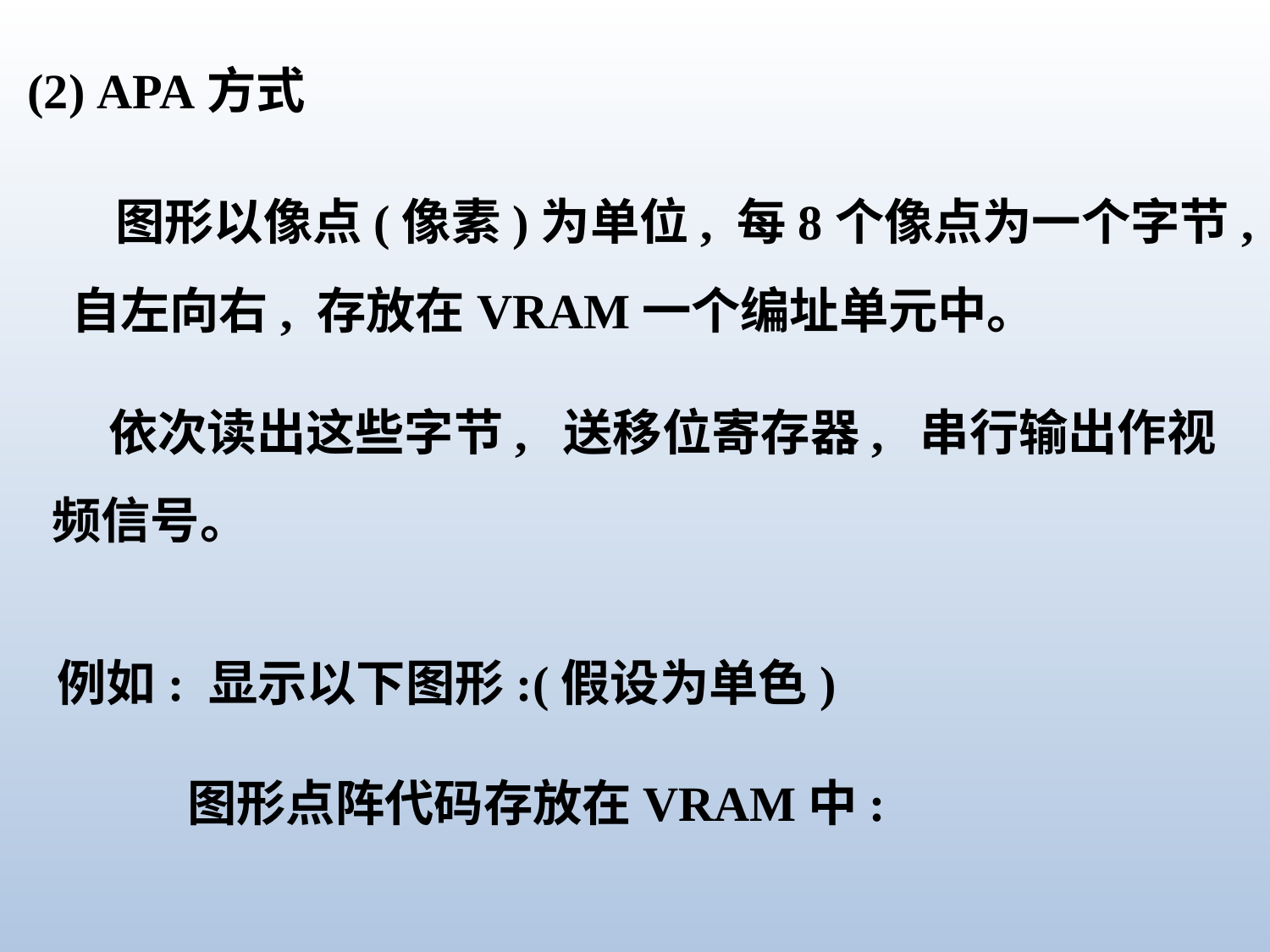

(2) APA方式
     图形以像点(像素)为单位, 每8个像点为一个字节, 自左向右, 存放在VRAM一个编址单元中。
    依次读出这些字节,  送移位寄存器,  串行输出作视频信号。
例如: 显示以下图形:(假设为单色)
图形点阵代码存放在VRAM中: